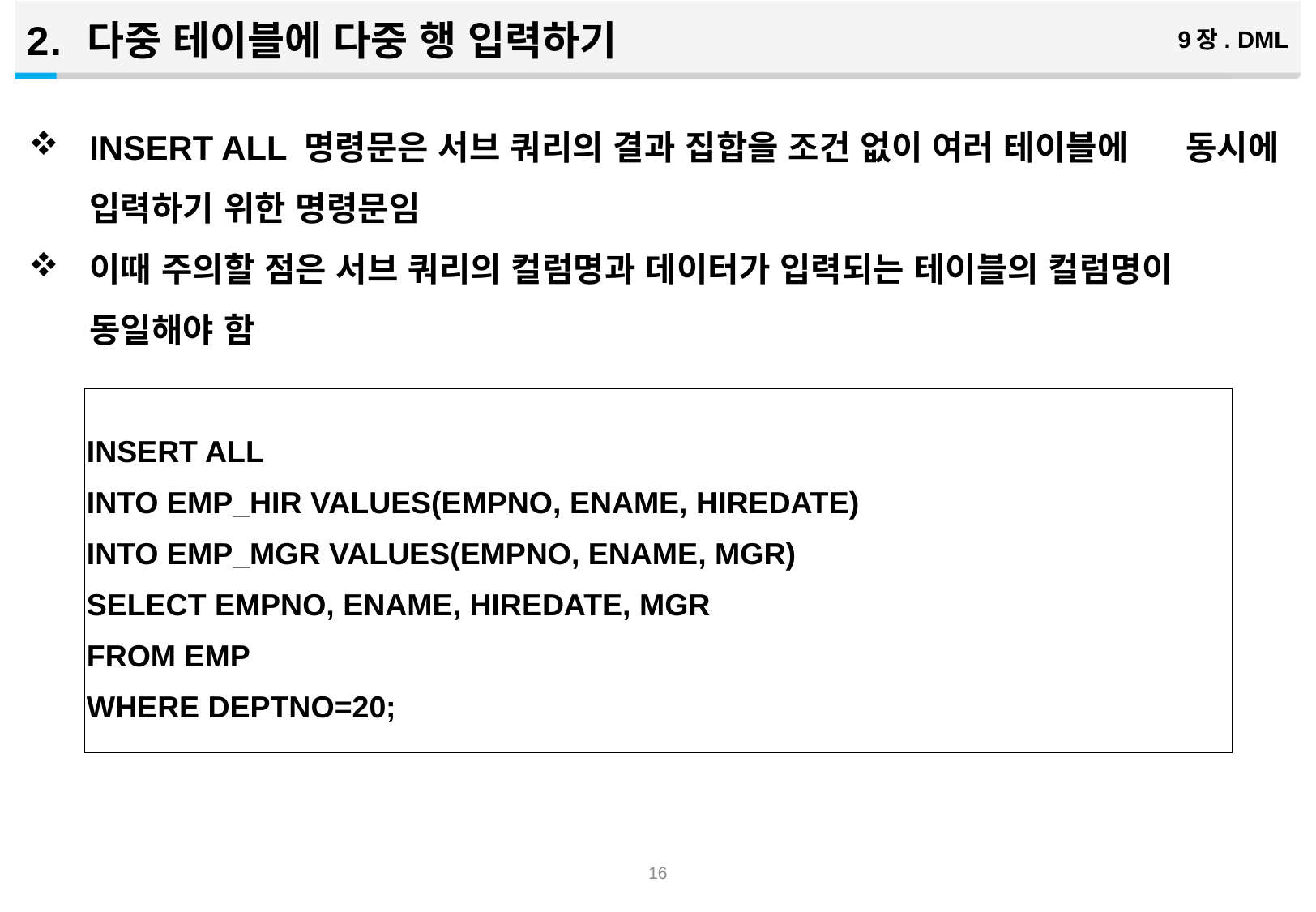

다중 테이블에 다중 행 입력하기
9장. DML
INSERT ALL 명령문은 서브 쿼리의 결과 집합을 조건 없이 여러 테이블에      동시에 입력하기 위한 명령문임
이때 주의할 점은 서브 쿼리의 컬럼명과 데이터가 입력되는 테이블의 컬럼명이 동일해야 함

| INSERT ALL INTO EMP\_HIR VALUES(EMPNO, ENAME, HIREDATE) INTO EMP\_MGR VALUES(EMPNO, ENAME, MGR) SELECT EMPNO, ENAME, HIREDATE, MGR FROM EMP WHERE DEPTNO=20; |
| --- |
16